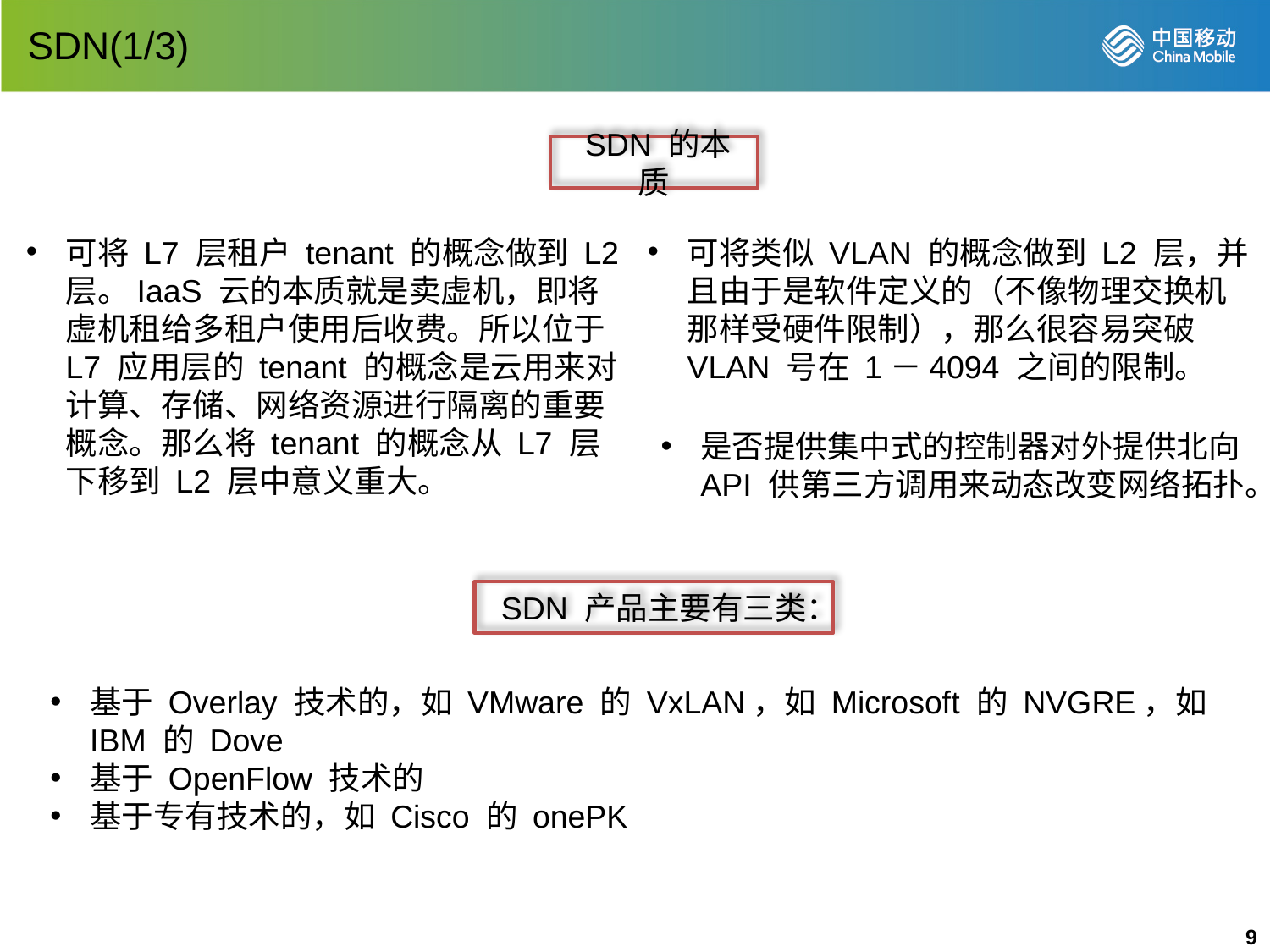

# SDN(1/3)
 SDN 的本质
可将类似 VLAN 的概念做到 L2 层，并且由于是软件定义的（不像物理交换机那样受硬件限制），那么很容易突破 VLAN 号在 1－4094 之间的限制。
可将 L7 层租户 tenant 的概念做到 L2 层。IaaS 云的本质就是卖虚机，即将虚机租给多租户使用后收费。所以位于 L7 应用层的 tenant 的概念是云用来对计算、存储、网络资源进行隔离的重要概念。那么将 tenant 的概念从 L7 层下移到 L2 层中意义重大。
是否提供集中式的控制器对外提供北向 API 供第三方调用来动态改变网络拓扑。
SDN 产品主要有三类：
基于 Overlay 技术的，如 VMware 的 VxLAN，如 Microsoft 的 NVGRE，如 IBM 的 Dove
基于 OpenFlow 技术的
基于专有技术的，如 Cisco 的 onePK